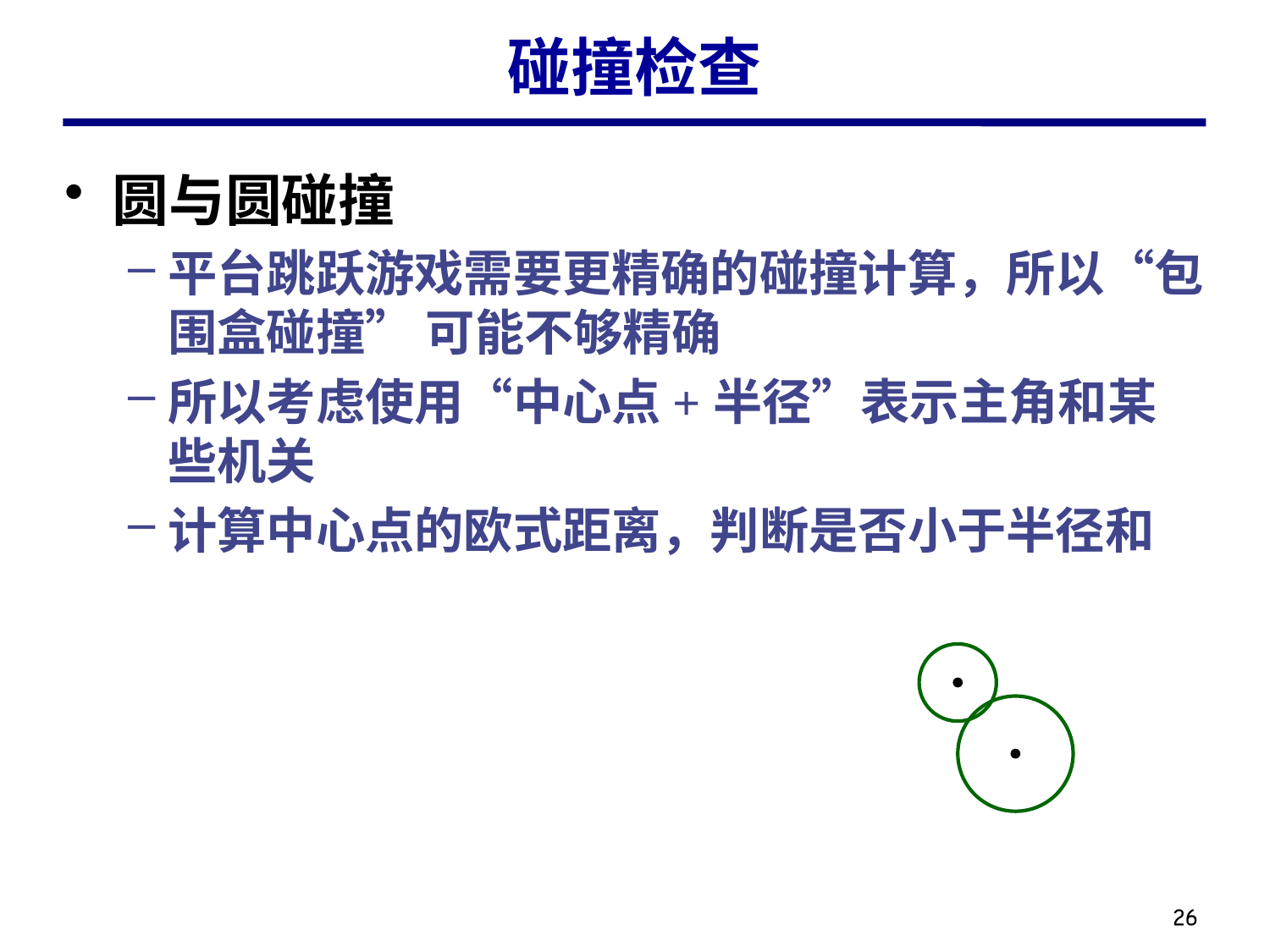

# 碰撞检查
圆与圆碰撞
平台跳跃游戏需要更精确的碰撞计算，所以“包围盒碰撞” 可能不够精确
所以考虑使用“中心点+半径”表示主角和某些机关
计算中心点的欧式距离，判断是否小于半径和